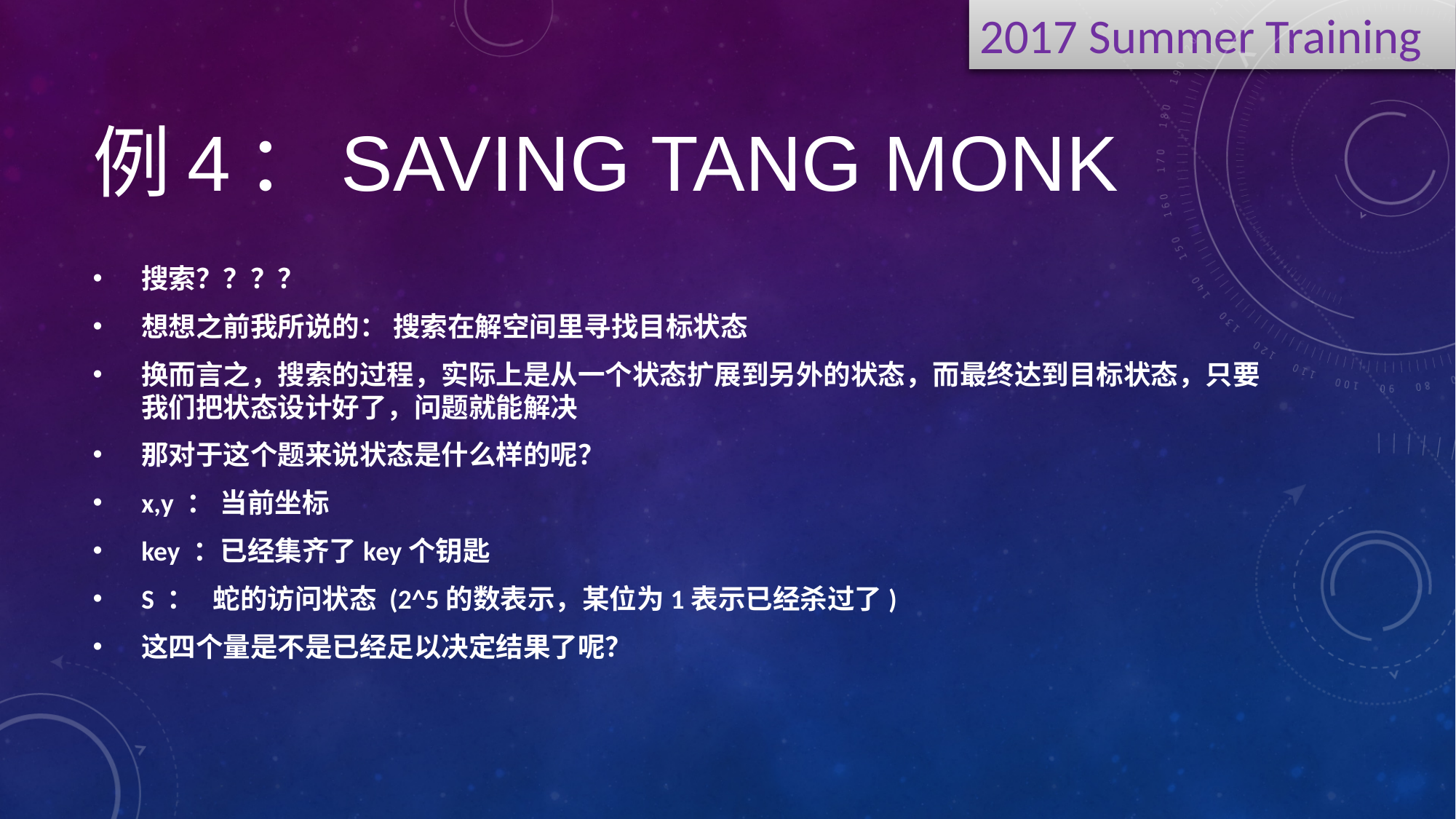

# 例4：Saving Tang Monk
搜索？？？？
想想之前我所说的： 搜索在解空间里寻找目标状态
换而言之，搜索的过程，实际上是从一个状态扩展到另外的状态，而最终达到目标状态，只要我们把状态设计好了，问题就能解决
那对于这个题来说状态是什么样的呢？
x,y ： 当前坐标
key ：已经集齐了key个钥匙
S ：   蛇的访问状态 (2^5的数表示，某位为1表示已经杀过了)
这四个量是不是已经足以决定结果了呢？